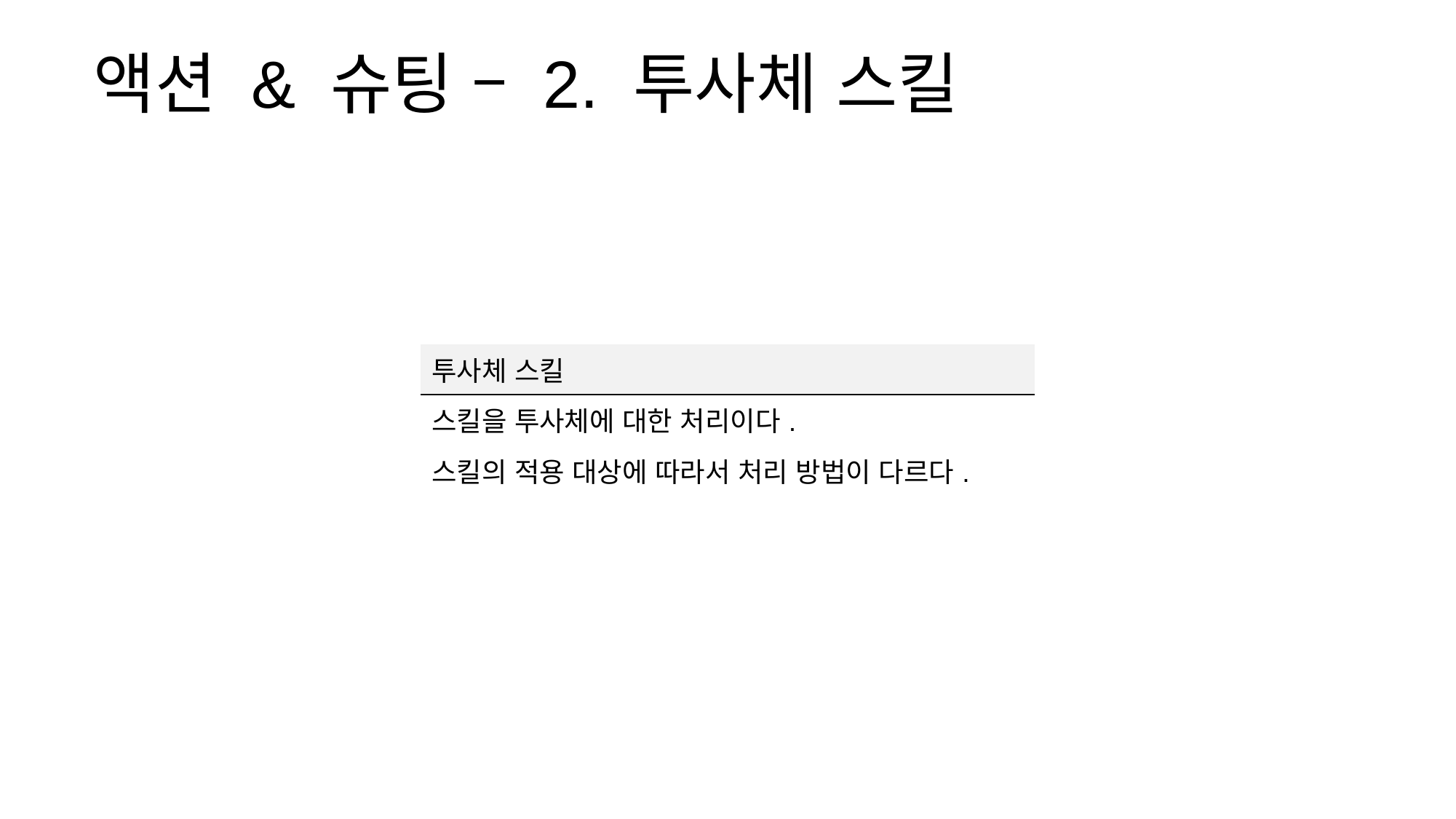

액션 & 슈팅 – 2. 투사체 스킬
| 투사체 스킬 |
| --- |
| 스킬을 투사체에 대한 처리이다. |
| 스킬의 적용 대상에 따라서 처리 방법이 다르다. |